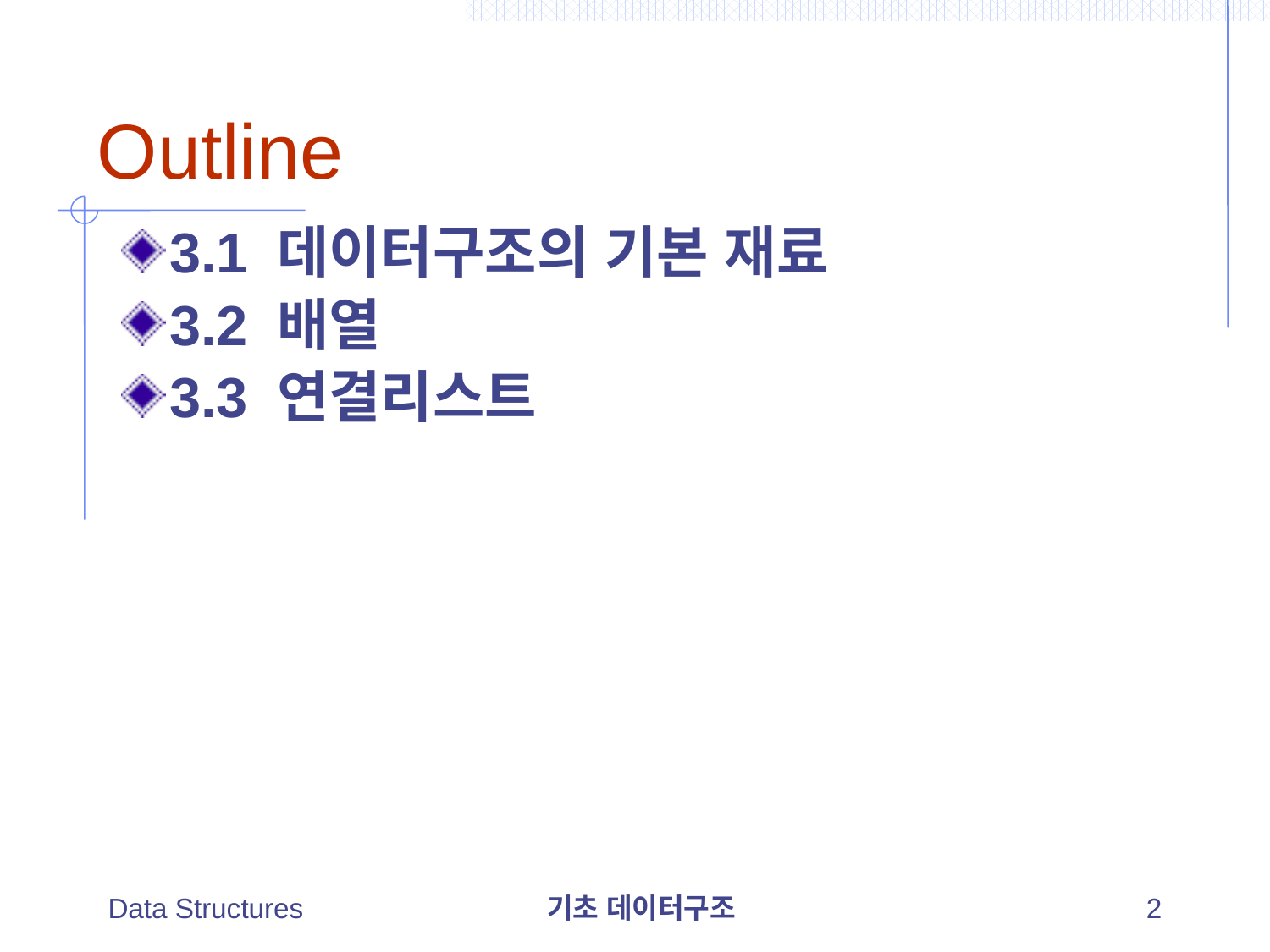

# Outline
3.1 데이터구조의 기본 재료
3.2 배열
3.3 연결리스트
Data Structures
기초 데이터구조
2